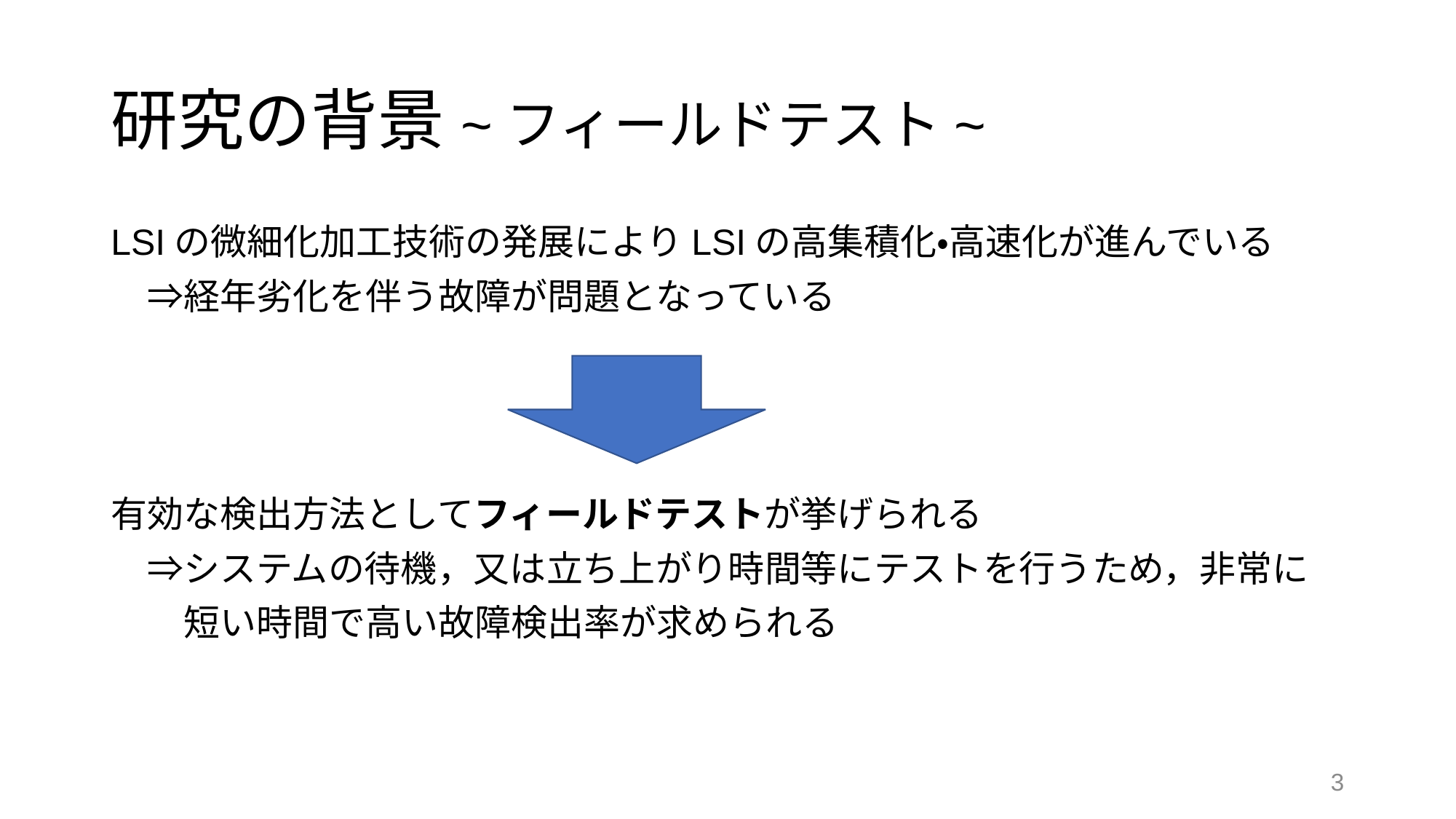

# 研究の背景~フィールドテスト~
LSIの微細化加工技術の発展によりLSIの高集積化・高速化が進んでいる
　⇒経年劣化を伴う故障が問題となっている

有効な検出方法としてフィールドテストが挙げられる
　⇒システムの待機，又は立ち上がり時間等にテストを行うため，非常に
　　短い時間で高い故障検出率が求められる

3